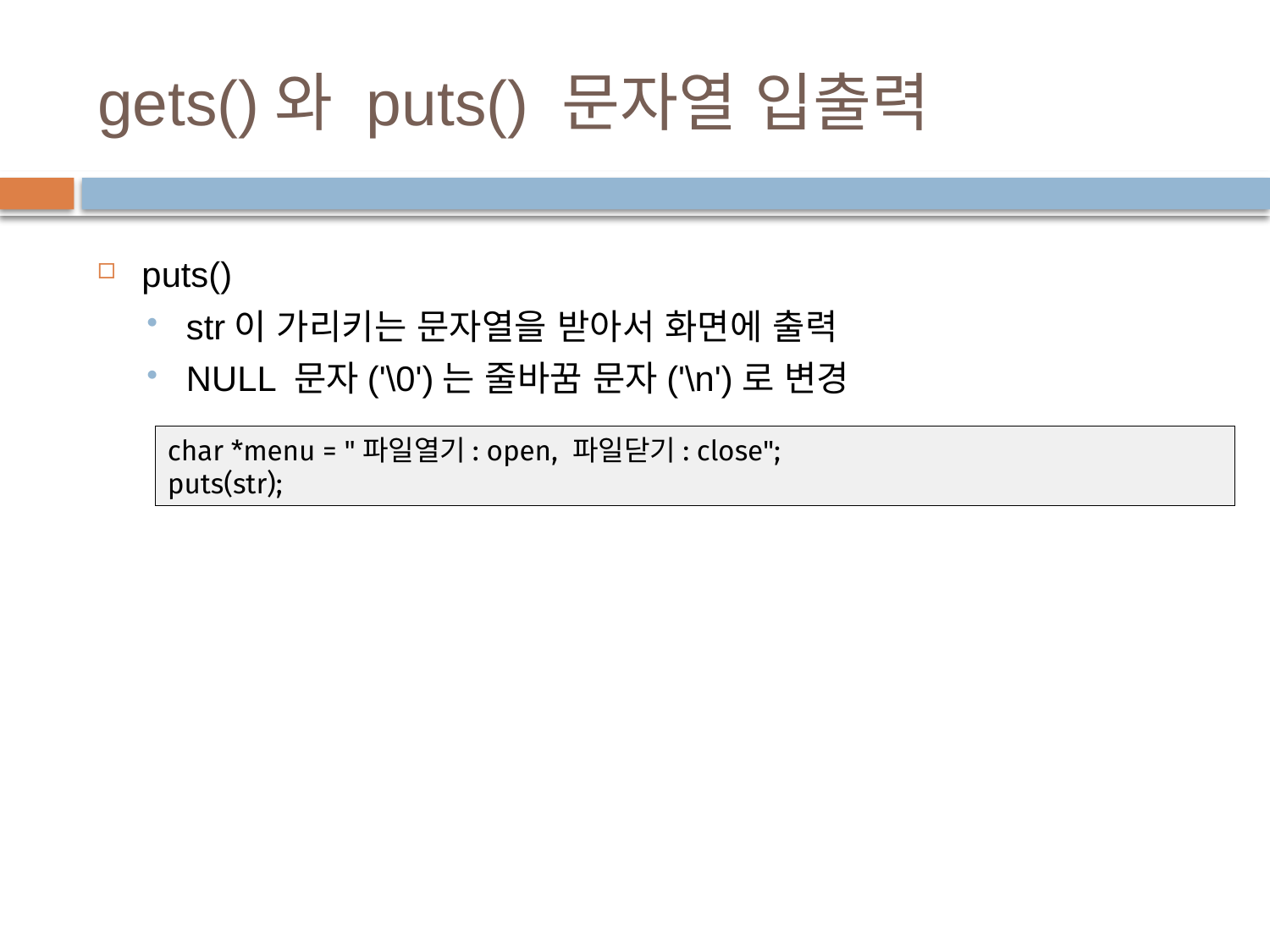

# gets()와 puts() 문자열 입출력
puts()
str이 가리키는 문자열을 받아서 화면에 출력
NULL 문자('\0')는 줄바꿈 문자('\n')로 변경

char *menu = "파일열기: open, 파일닫기: close";
puts(str);